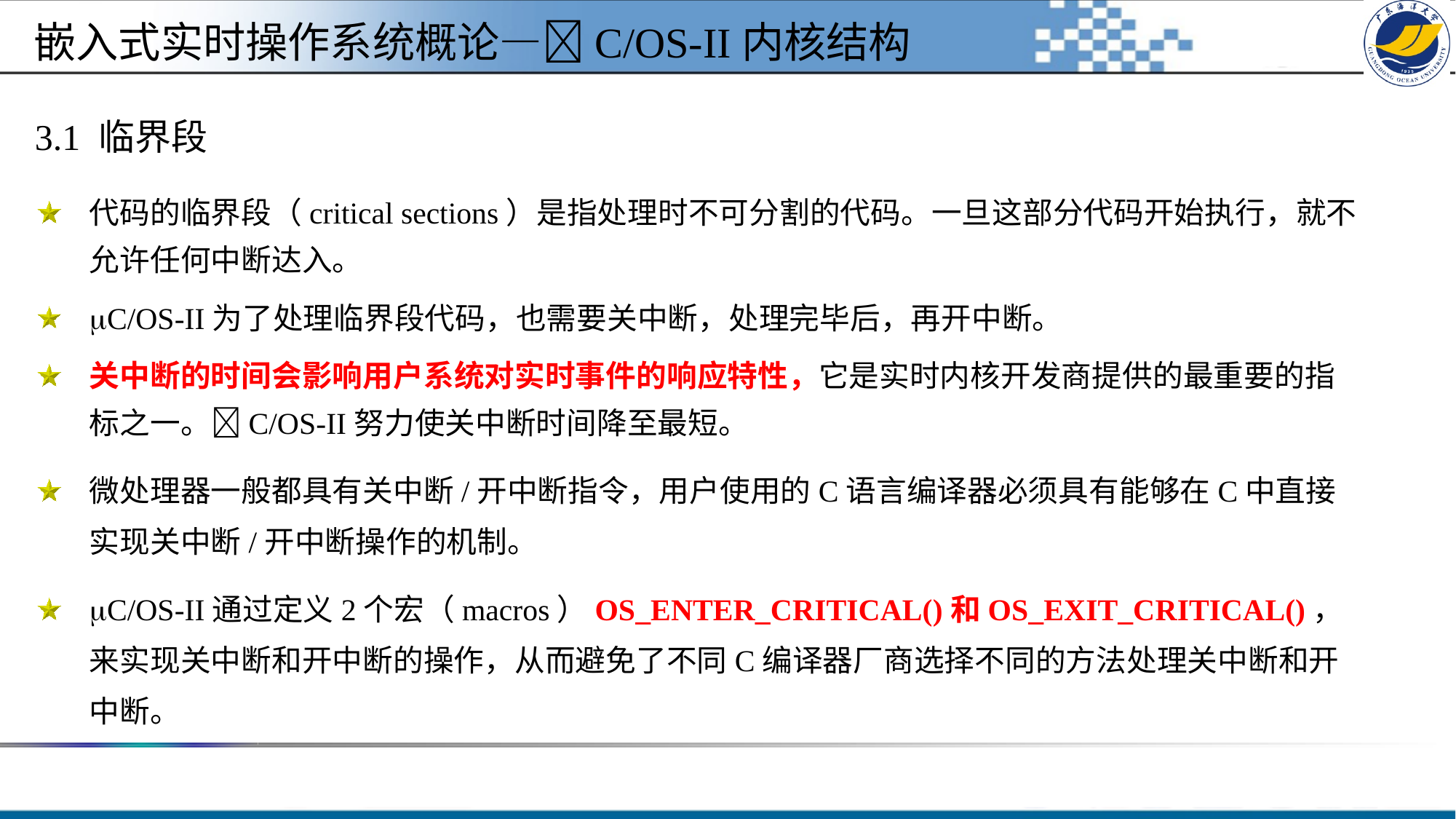

嵌入式实时操作系统概论—μC/OS-II内核结构
3.1 临界段
代码的临界段（critical sections）是指处理时不可分割的代码。一旦这部分代码开始执行，就不允许任何中断达入。
μC/OS-II为了处理临界段代码，也需要关中断，处理完毕后，再开中断。
关中断的时间会影响用户系统对实时事件的响应特性，它是实时内核开发商提供的最重要的指标之一。μC/OS-II努力使关中断时间降至最短。
微处理器一般都具有关中断/开中断指令，用户使用的C语言编译器必须具有能够在C中直接实现关中断/开中断操作的机制。
μC/OS-II通过定义2个宏（macros）OS_ENTER_CRITICAL()和OS_EXIT_CRITICAL()，来实现关中断和开中断的操作，从而避免了不同C编译器厂商选择不同的方法处理关中断和开中断。
30